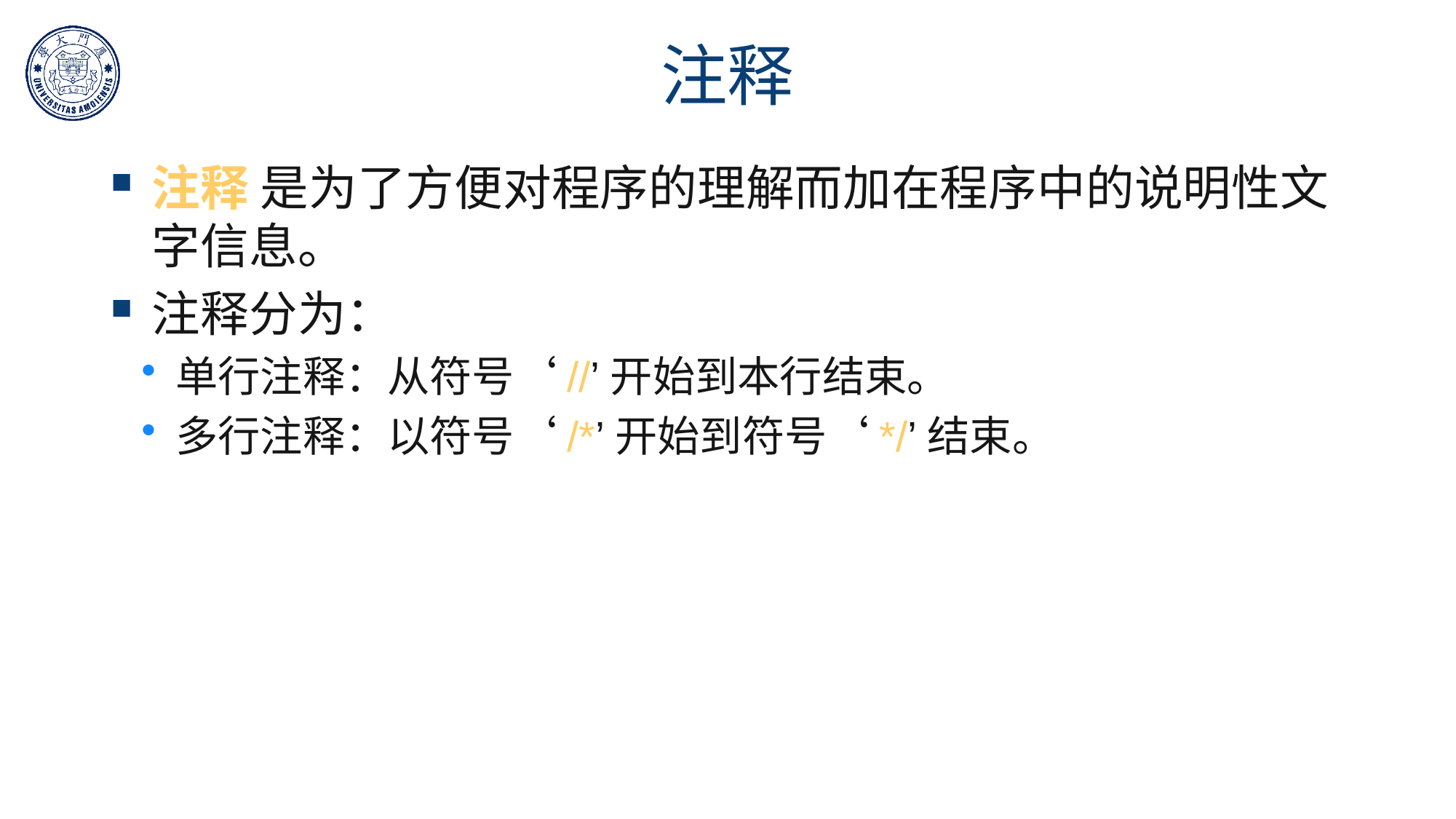

# 注释
注释 是为了方便对程序的理解而加在程序中的说明性文字信息。
注释分为：
单行注释：从符号‘//’开始到本行结束。
多行注释：以符号‘/*’开始到符号‘*/’结束。
68